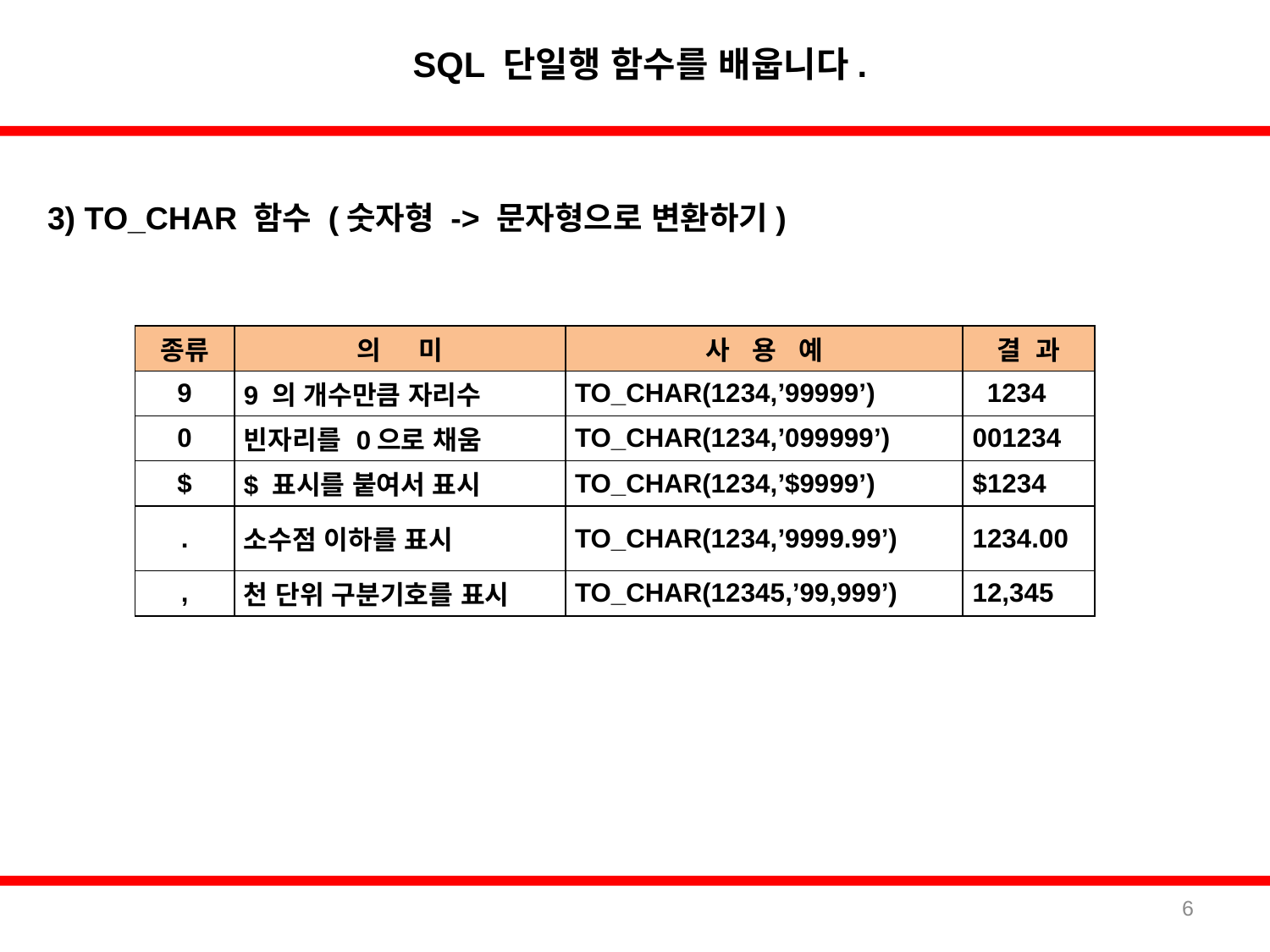

SQL 단일행 함수를 배웁니다.

3) TO_CHAR 함수 (숫자형 -> 문자형으로 변환하기)

| 종류 | 의 미 | 사 용 예 | 결 과 |
| --- | --- | --- | --- |
| 9 | 9 의 개수만큼 자리수 | TO\_CHAR(1234,’99999’) | 1234 |
| 0 | 빈자리를 0으로 채움 | TO\_CHAR(1234,’099999’) | 001234 |
| $ | $ 표시를 붙여서 표시 | TO\_CHAR(1234,’$9999’) | $1234 |
| . | 소수점 이하를 표시 | TO\_CHAR(1234,’9999.99’) | 1234.00 |
| , | 천 단위 구분기호를 표시 | TO\_CHAR(12345,’99,999’) | 12,345 |

6